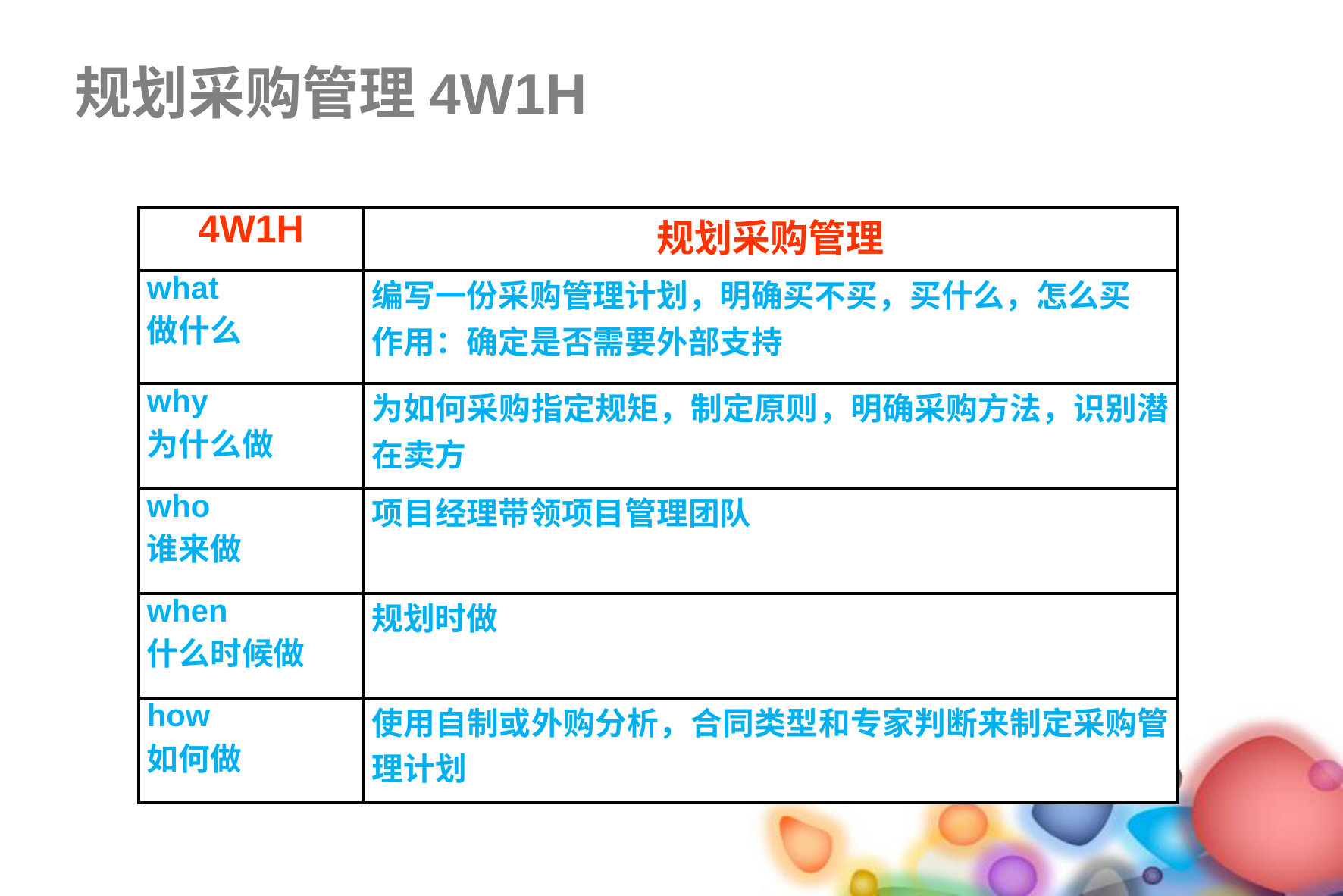

规划采购管理4W1H
| 4W1H | 规划采购管理 |
| --- | --- |
| what 做什么 | 编写一份采购管理计划，明确买不买，买什么，怎么买 作用：确定是否需要外部支持 |
| why 为什么做 | 为如何采购指定规矩，制定原则，明确采购方法，识别潜在卖方 |
| who 谁来做 | 项目经理带领项目管理团队 |
| when 什么时候做 | 规划时做 |
| how 如何做 | 使用自制或外购分析，合同类型和专家判断来制定采购管理计划 |